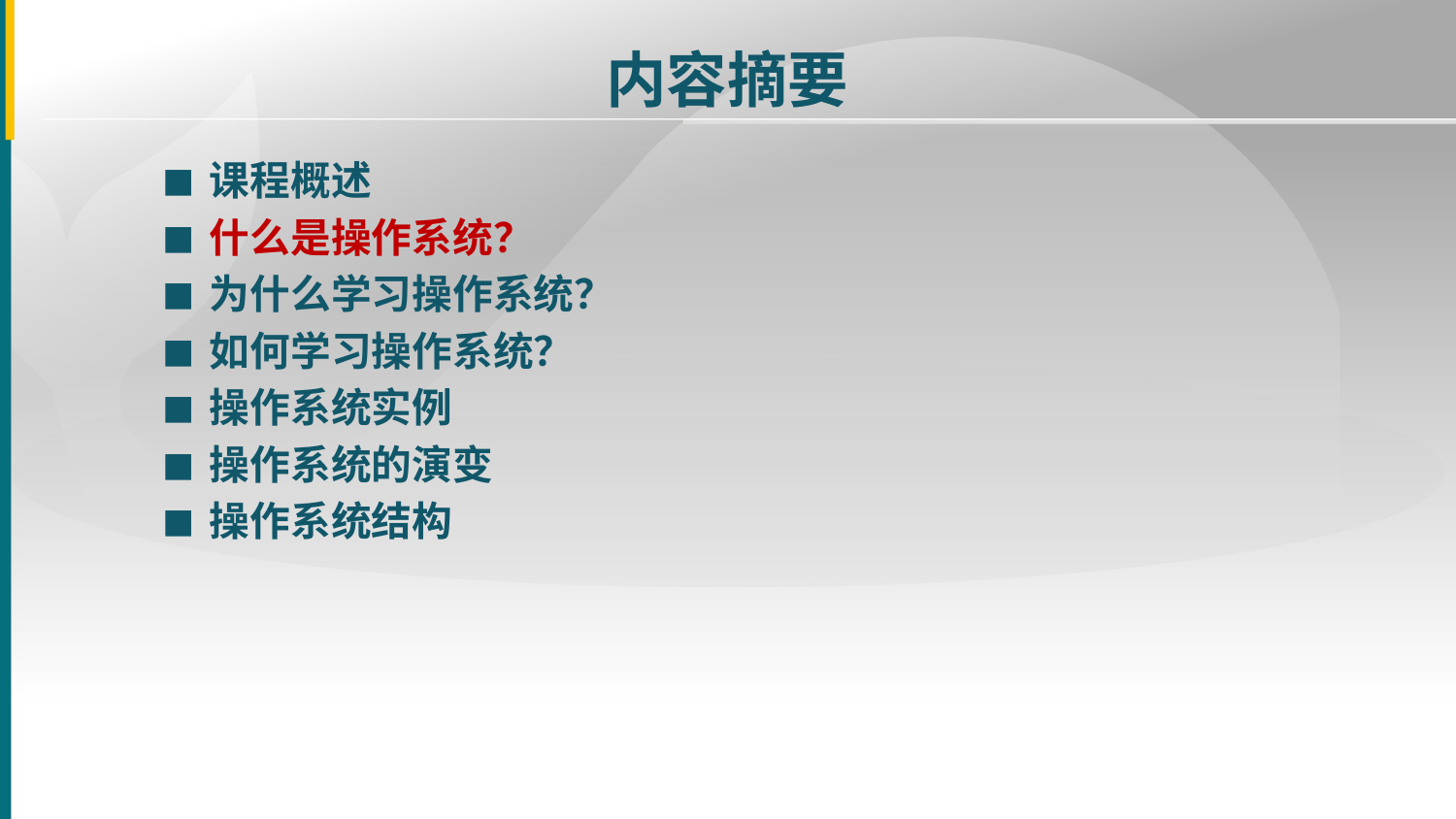

内容摘要
■ 课程概述
■ 什么是操作系统？
■ 为什么学习操作系统？
■ 如何学习操作系统？
■ 操作系统实例
■ 操作系统的演变
■ 操作系统结构